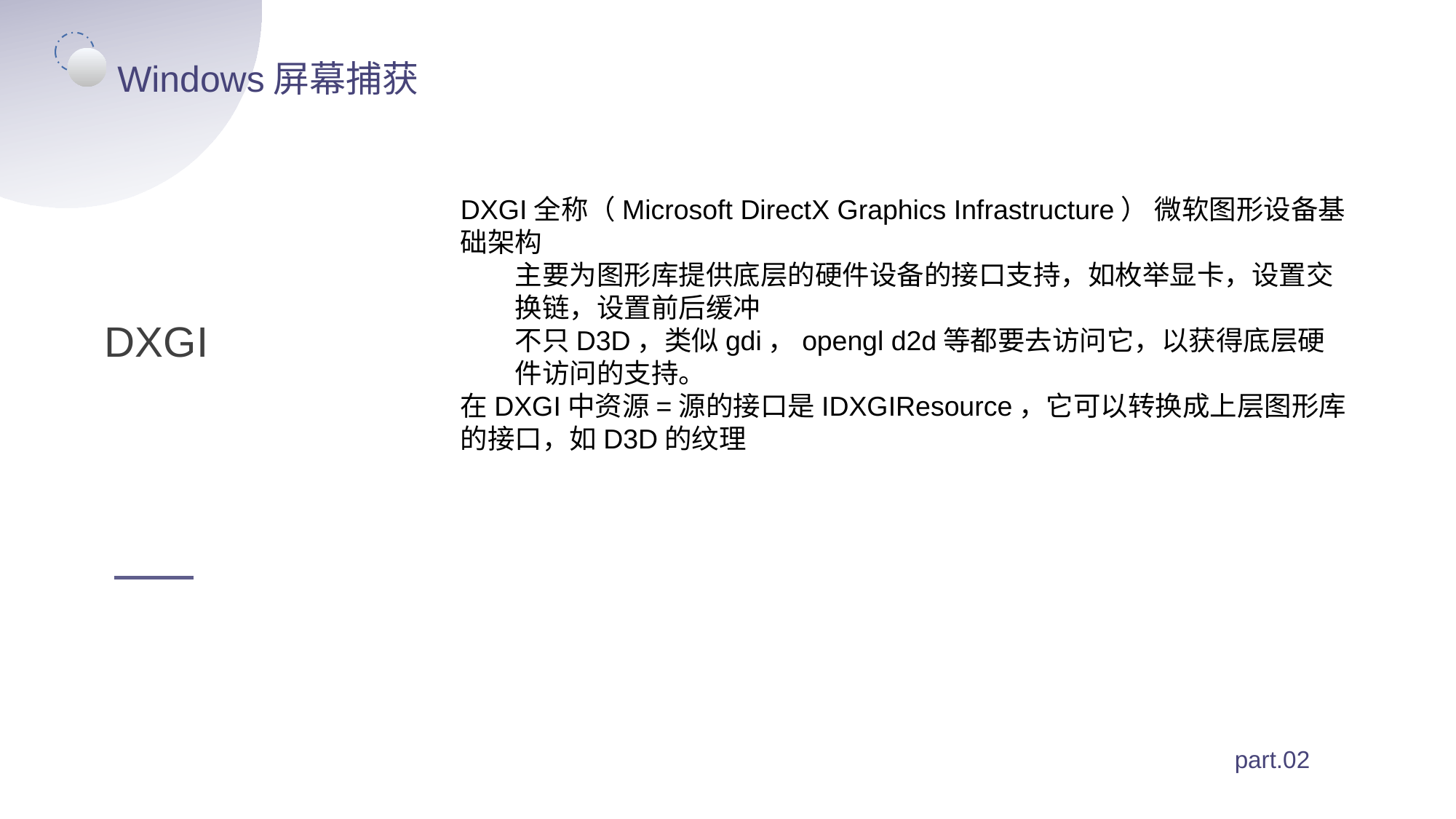

Windows屏幕捕获

DXGI全称（Microsoft DirectX Graphics Infrastructure） 微软图形设备基础架构
主要为图形库提供底层的硬件设备的接口支持，如枚举显卡，设置交换链，设置前后缓冲
不只D3D，类似gdi，opengl d2d等都要去访问它，以获得底层硬件访问的支持。
在DXGI中资源=源的接口是IDXGIResource，它可以转换成上层图形库的接口，如D3D的纹理

DXGI
part.02